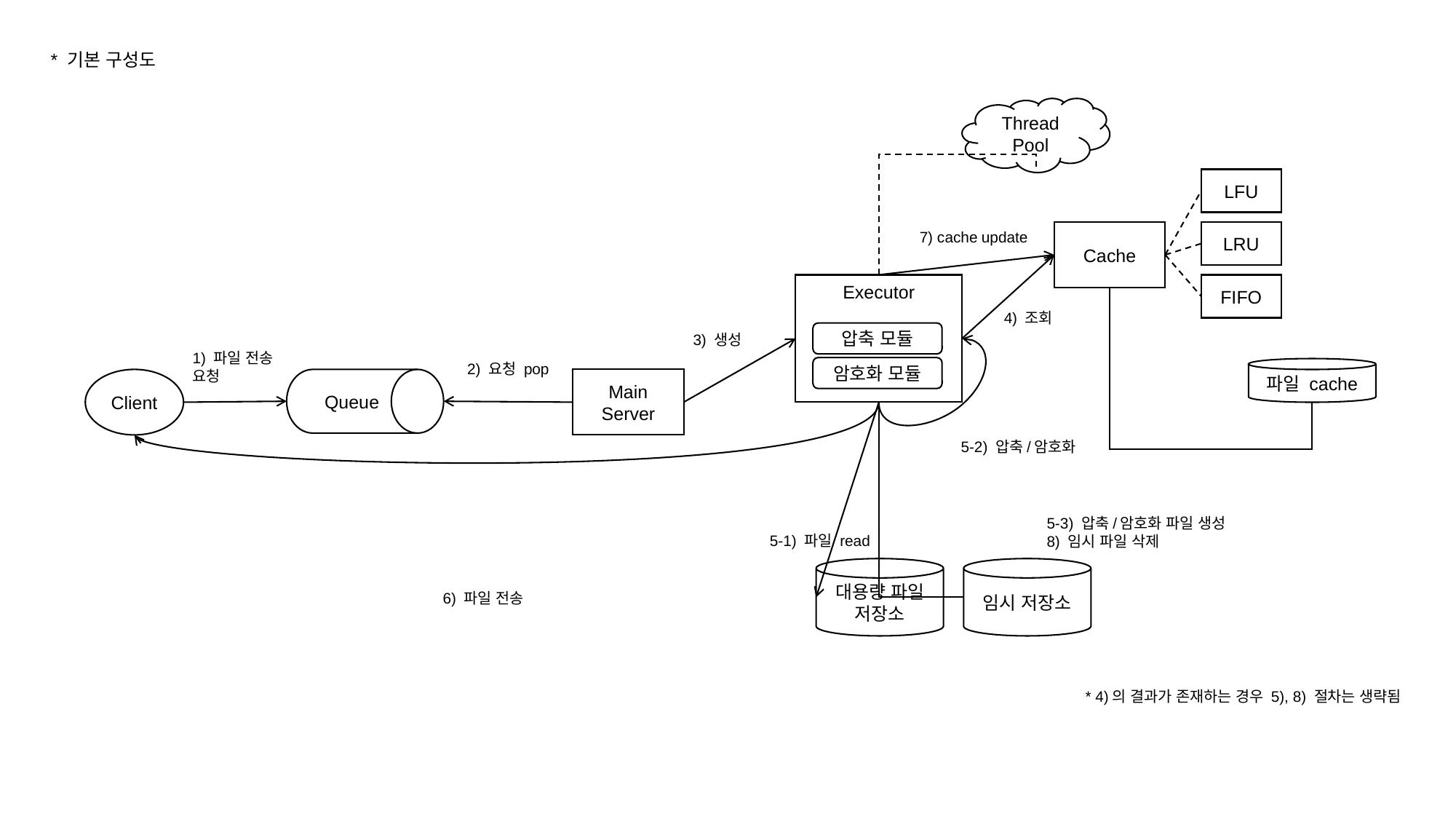

* 기본 구성도
Thread Pool
LFU
LRU
Cache
7) cache update
Executor
FIFO
4) 조회
압축 모듈
3) 생성
1) 파일 전송
요청
2) 요청 pop
암호화 모듈
파일 cache
Client
Queue
Main
Server
5-2) 압축/암호화
5-3) 압축/암호화 파일 생성
8) 임시 파일 삭제
5-1) 파일 read
대용량 파일 저장소
임시 저장소
6) 파일 전송
* 4)의 결과가 존재하는 경우 5), 8) 절차는 생략됨